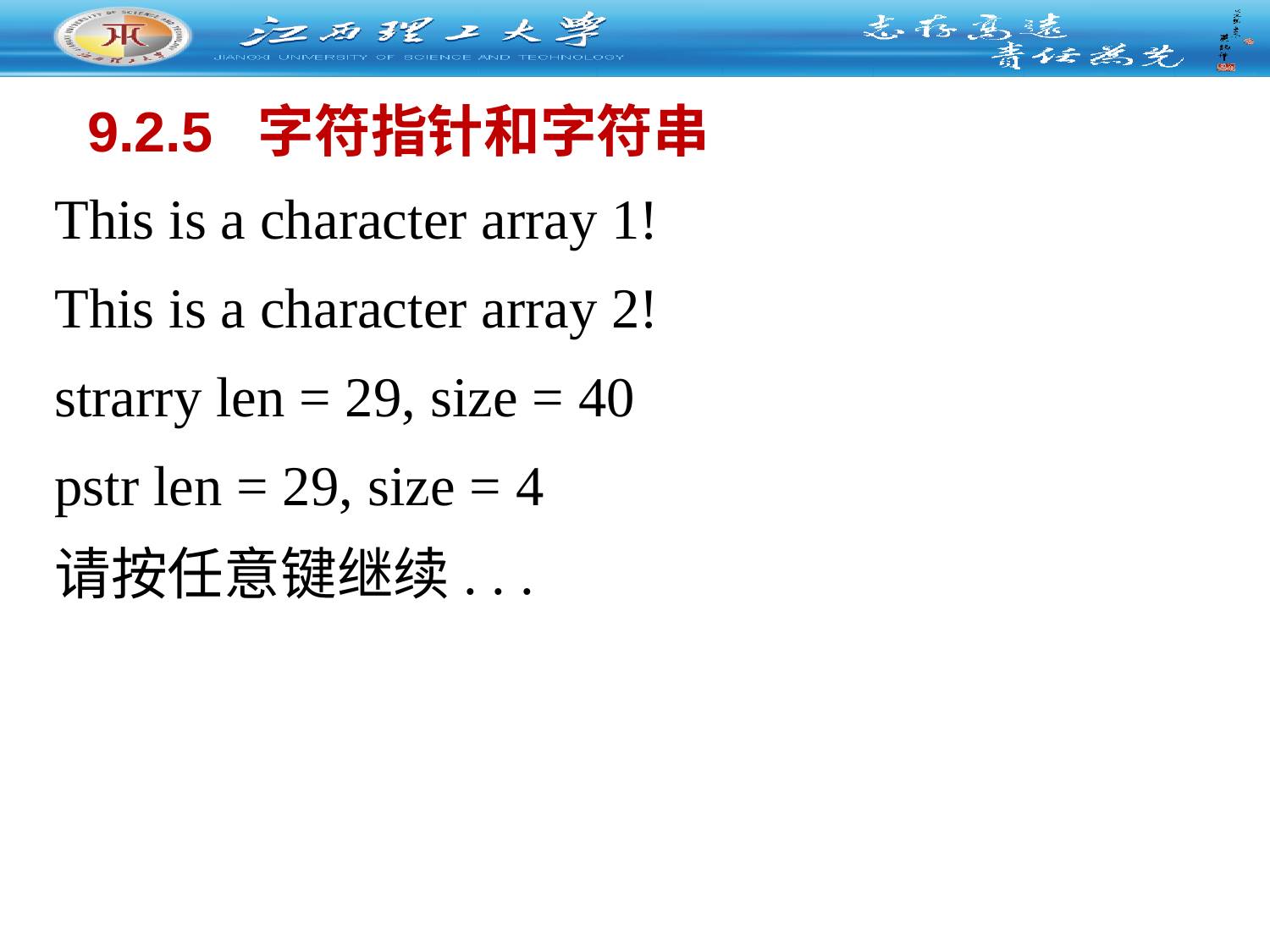

# 9.2.5  字符指针和字符串
This is a character array 1!
This is a character array 2!
strarry len = 29, size = 40
pstr len = 29, size = 4
请按任意键继续. . .